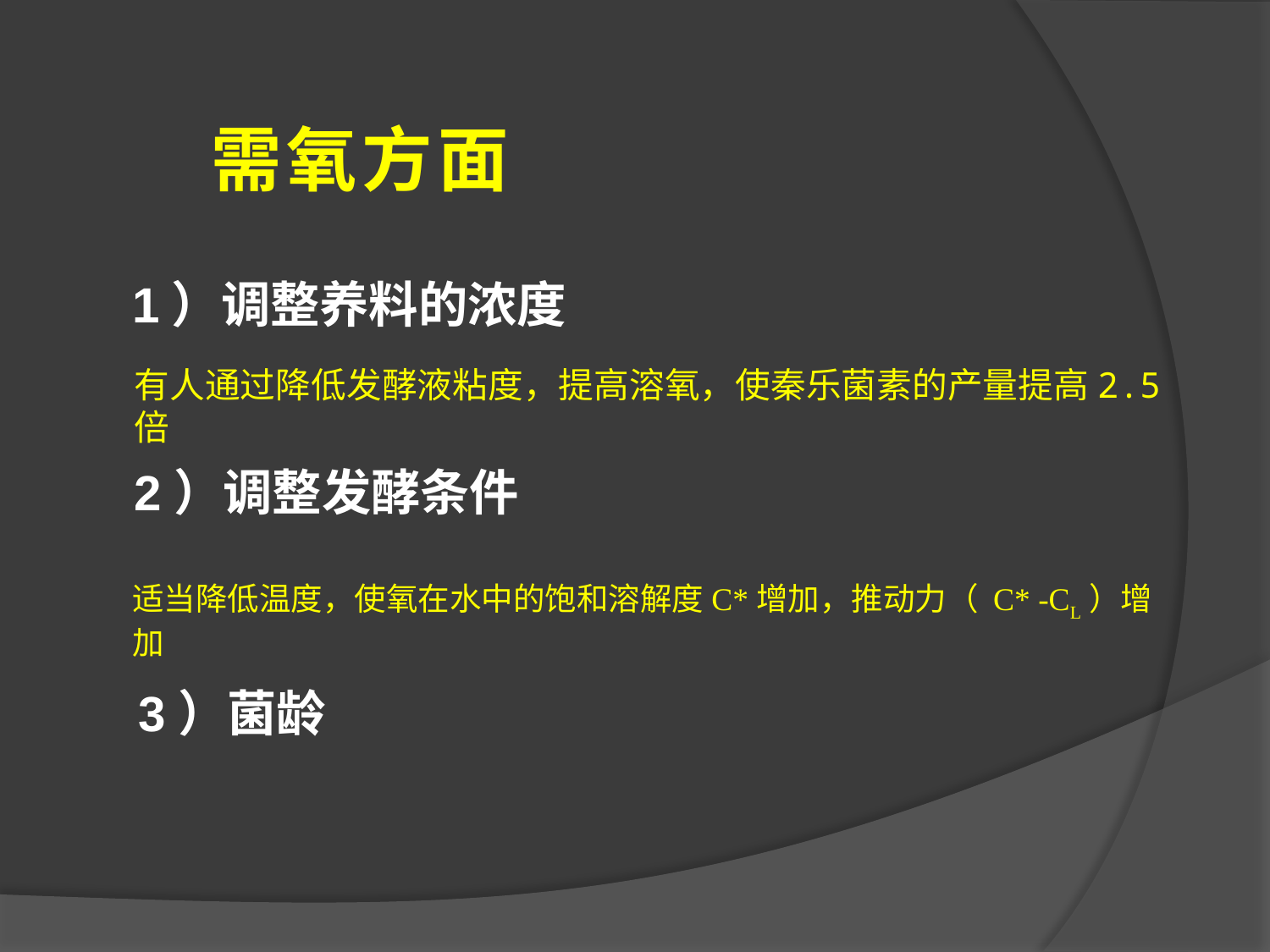

需氧方面
1）调整养料的浓度
有人通过降低发酵液粘度，提高溶氧，使秦乐菌素的产量提高2.5倍
2）调整发酵条件
适当降低温度，使氧在水中的饱和溶解度C*增加，推动力（ C* -CL）增加
3）菌龄